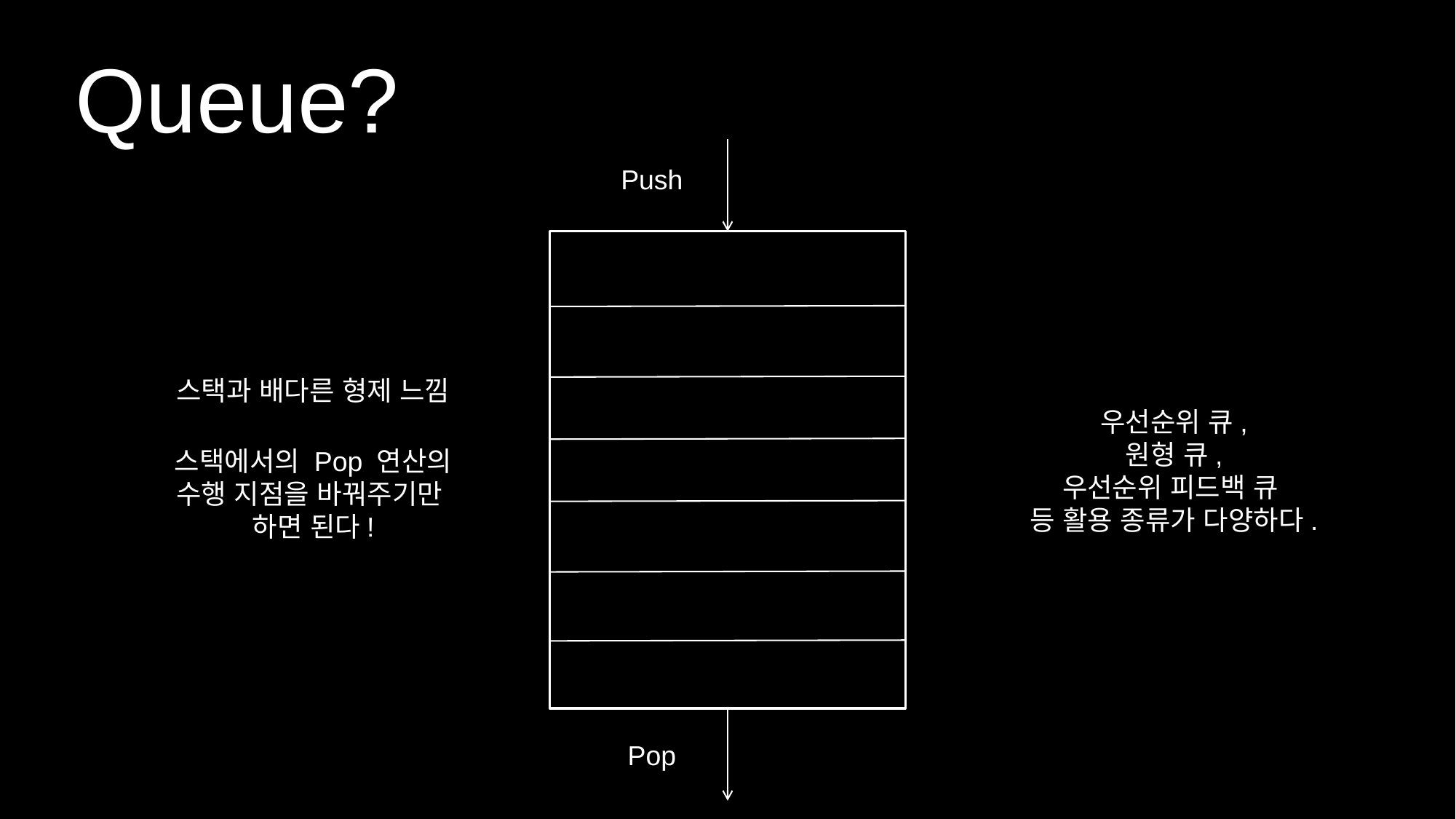

Queue?
Push

스택과 배다른 형제 느낌
우선순위 큐,
원형 큐,
우선순위 피드백 큐
등 활용 종류가 다양하다.
스택에서의 Pop 연산의
수행 지점을 바꿔주기만
하면 된다!
Pop